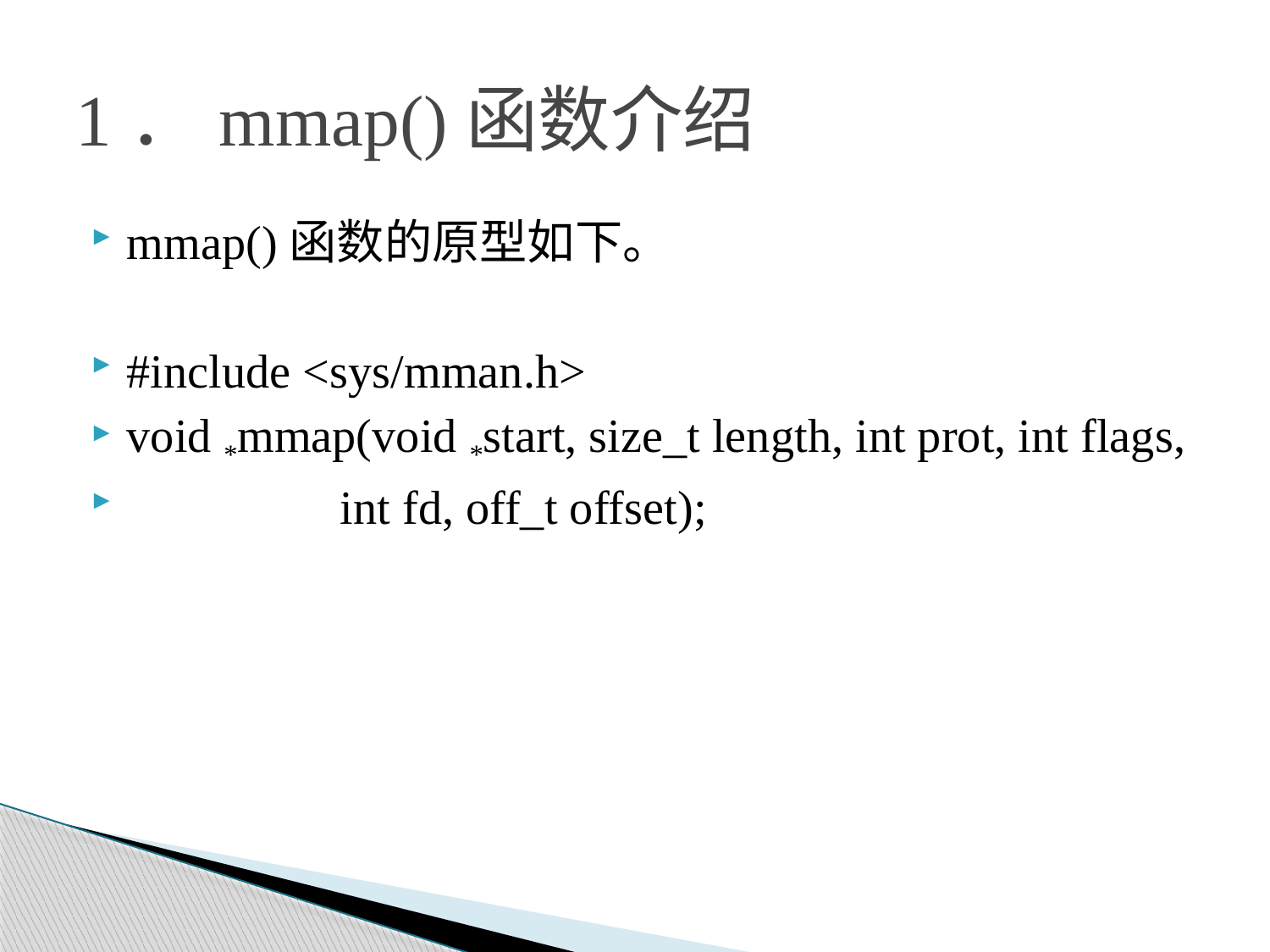

# 1．mmap()函数介绍
mmap()函数的原型如下。

#include <sys/mman.h>
void *mmap(void *start, size_t length, int prot, int flags,
                  int fd, off_t offset);